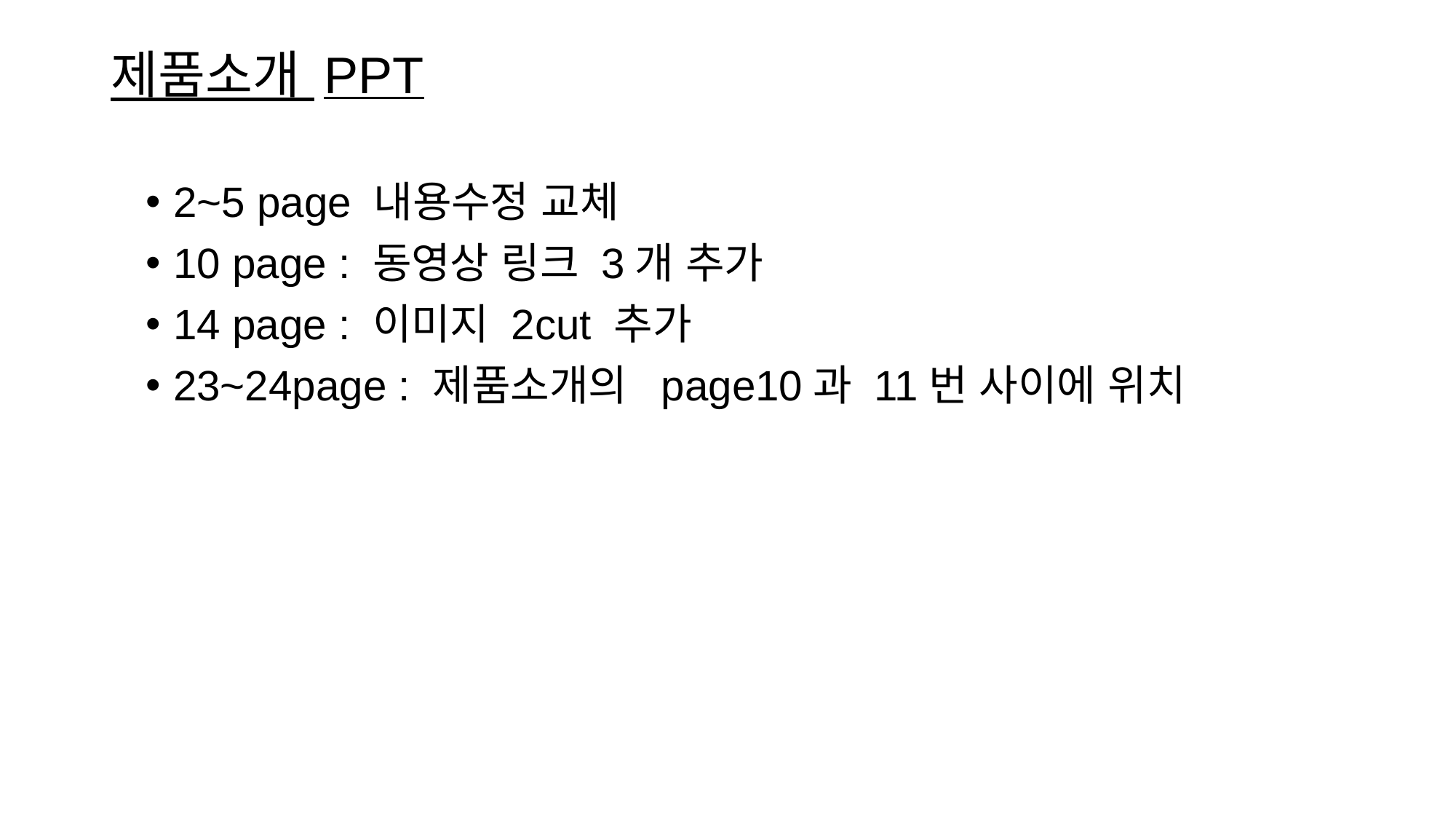

# 제품소개 PPT
2~5 page 내용수정 교체
10 page : 동영상 링크 3개 추가
14 page : 이미지 2cut 추가
23~24page : 제품소개의  page10과 11번 사이에 위치